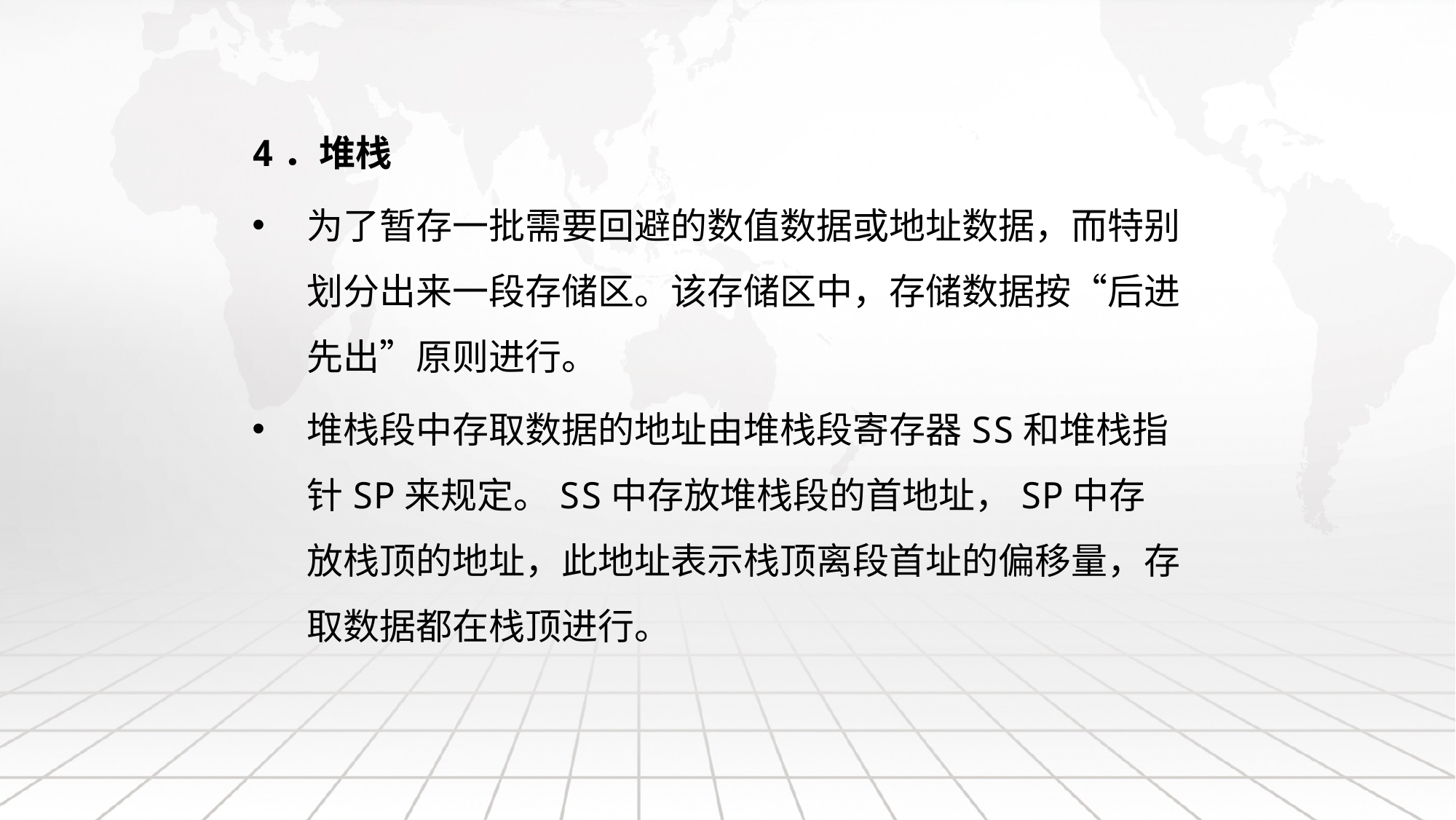

4．堆栈
为了暂存一批需要回避的数值数据或地址数据，而特别划分出来一段存储区。该存储区中，存储数据按“后进先出”原则进行。
堆栈段中存取数据的地址由堆栈段寄存器SS和堆栈指针SP来规定。SS中存放堆栈段的首地址，SP中存放栈顶的地址，此地址表示栈顶离段首址的偏移量，存取数据都在栈顶进行。